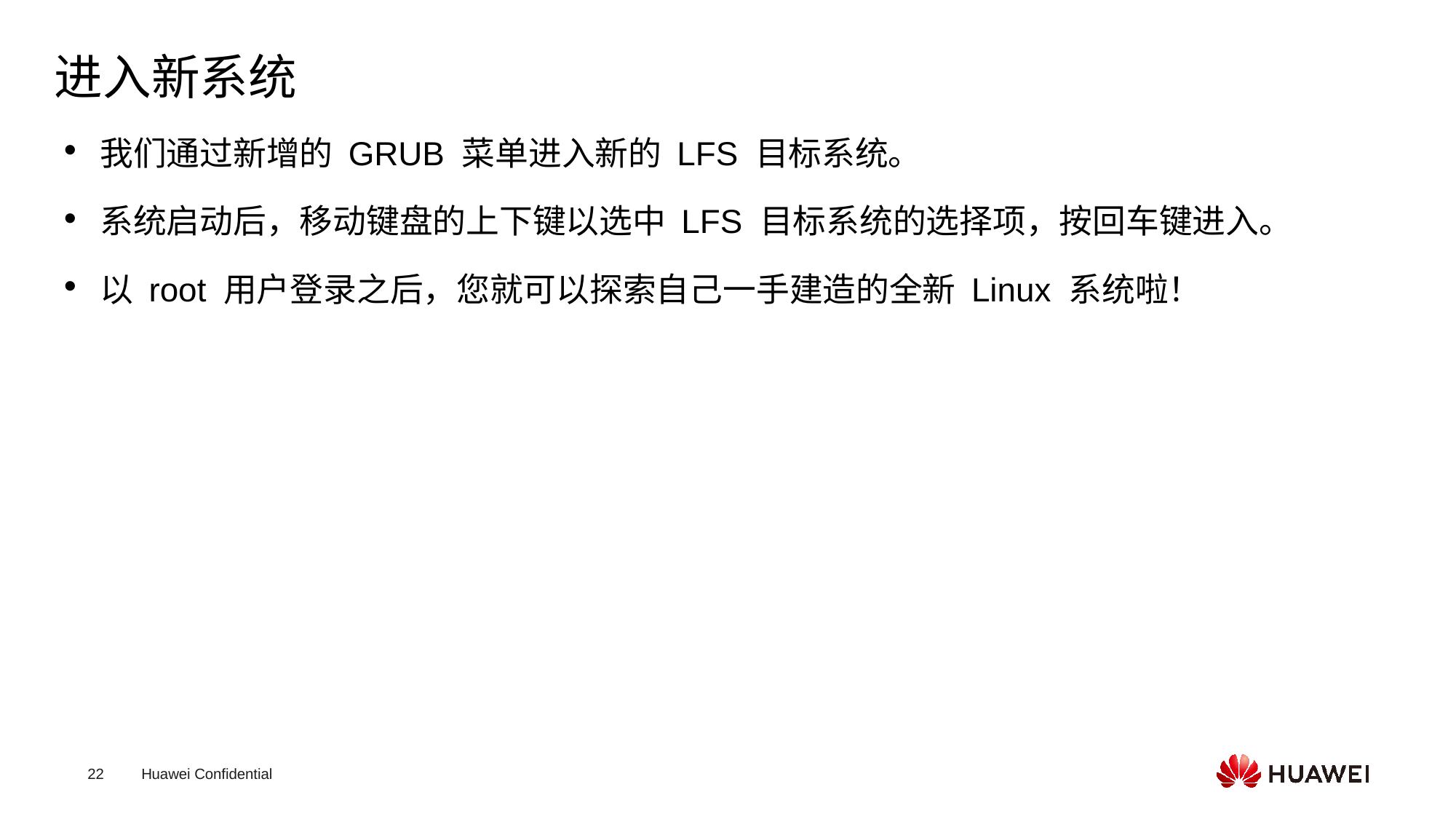

# 进入新系统
我们通过新增的 GRUB 菜单进入新的 LFS 目标系统。
系统启动后，移动键盘的上下键以选中 LFS 目标系统的选择项，按回车键进入。
以 root 用户登录之后，您就可以探索自己一手建造的全新 Linux 系统啦！